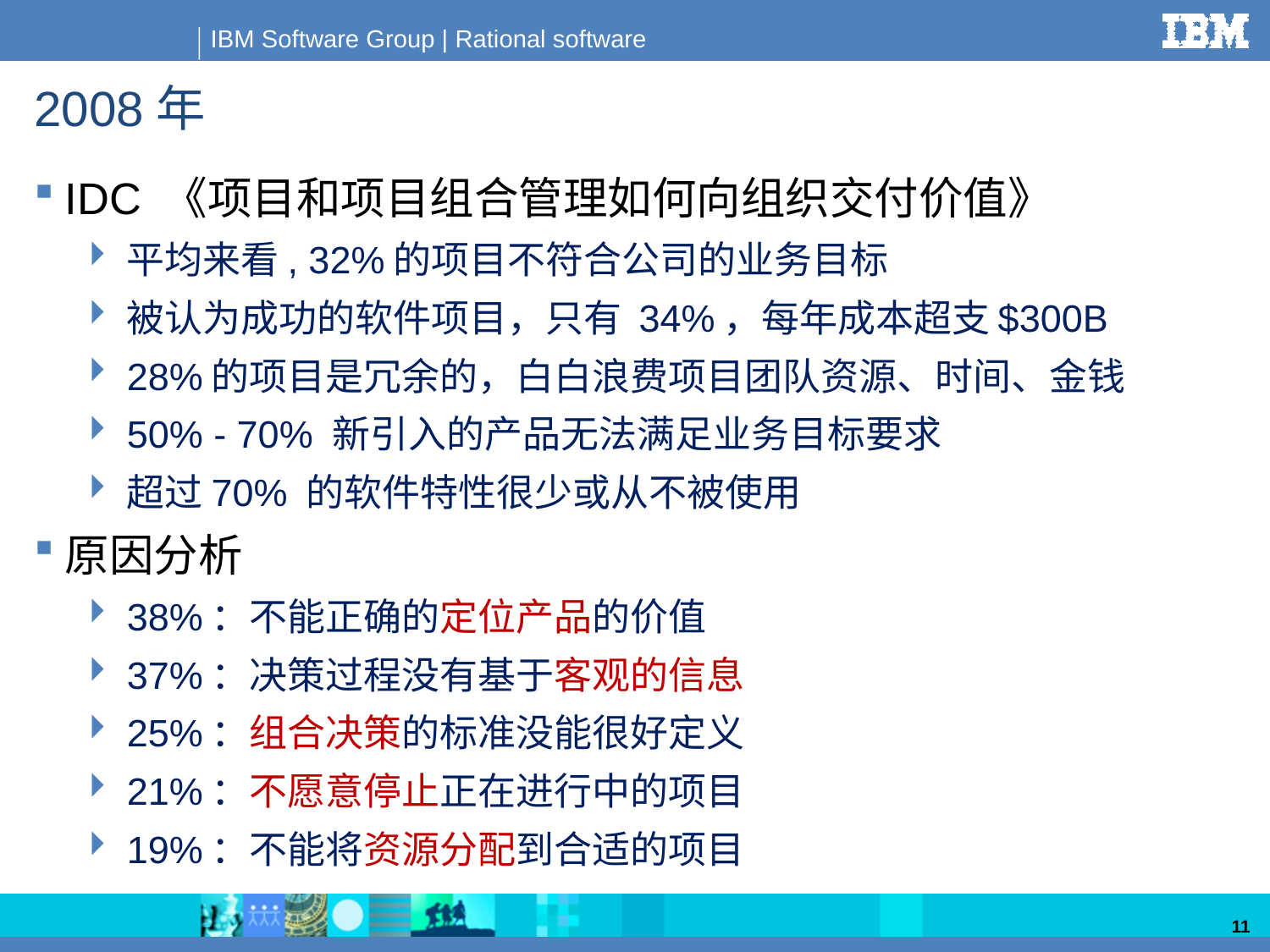

# 2008年
IDC 《项目和项目组合管理如何向组织交付价值》
平均来看, 32%的项目不符合公司的业务目标
被认为成功的软件项目，只有 34%，每年成本超支$300B
28%的项目是冗余的，白白浪费项目团队资源、时间、金钱
50% - 70% 新引入的产品无法满足业务目标要求
超过70% 的软件特性很少或从不被使用
原因分析
38%：不能正确的定位产品的价值
37%：决策过程没有基于客观的信息
25%：组合决策的标准没能很好定义
21%：不愿意停止正在进行中的项目
19%：不能将资源分配到合适的项目
11